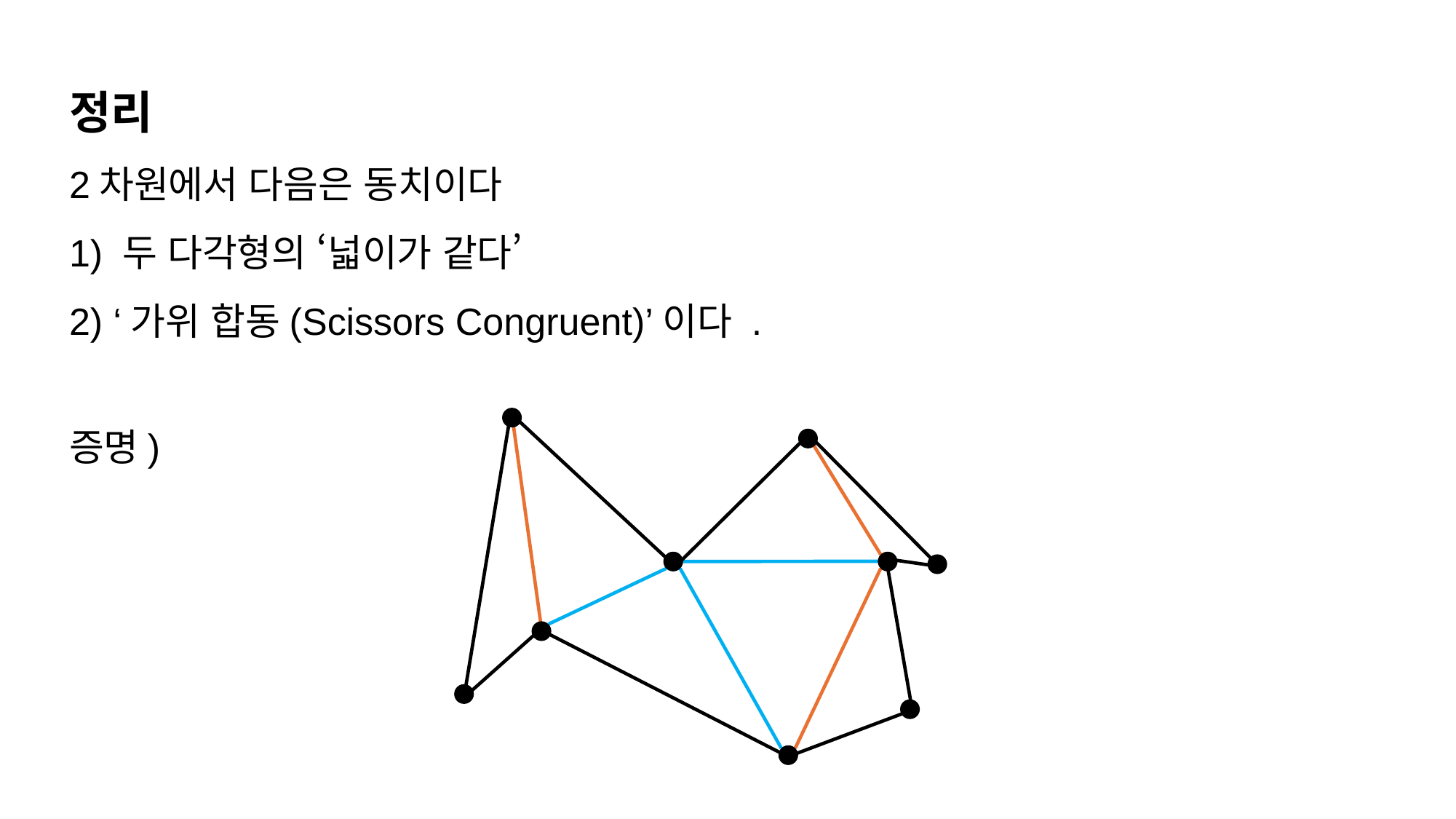

정리
2차원에서 다음은 동치이다
1) 두 다각형의 ‘넓이가 같다’
2) ‘가위 합동(Scissors Congruent)’이다 .
증명)